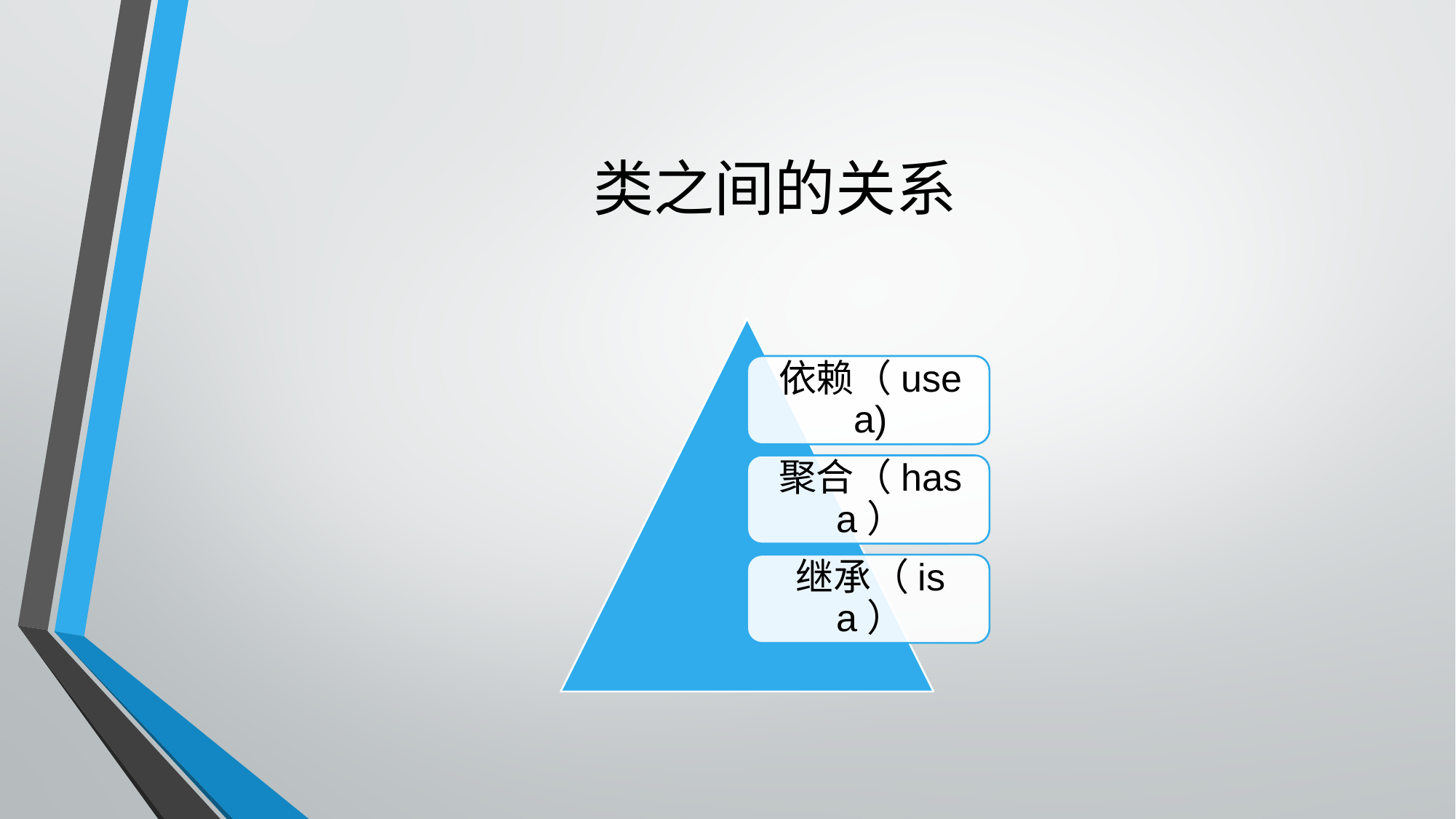

# 类之间的关系
依赖（use a)
聚合（has a）
继承（is a）